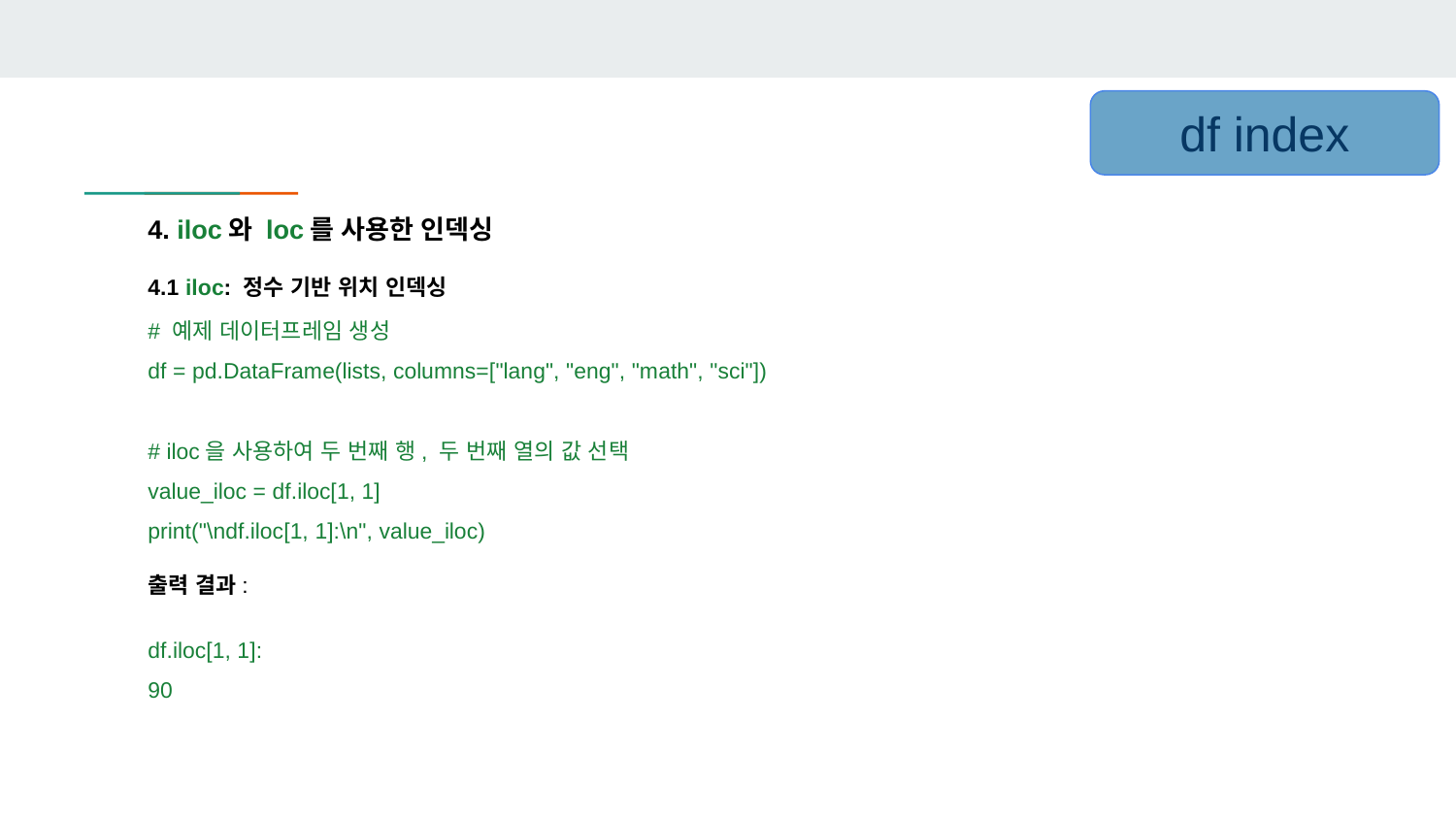

df index
4. iloc와 loc를 사용한 인덱싱
4.1 iloc: 정수 기반 위치 인덱싱
# 예제 데이터프레임 생성
df = pd.DataFrame(lists, columns=["lang", "eng", "math", "sci"])

# iloc을 사용하여 두 번째 행, 두 번째 열의 값 선택
value_iloc = df.iloc[1, 1]
print("\ndf.iloc[1, 1]:\n", value_iloc)
출력 결과:
df.iloc[1, 1]:
90